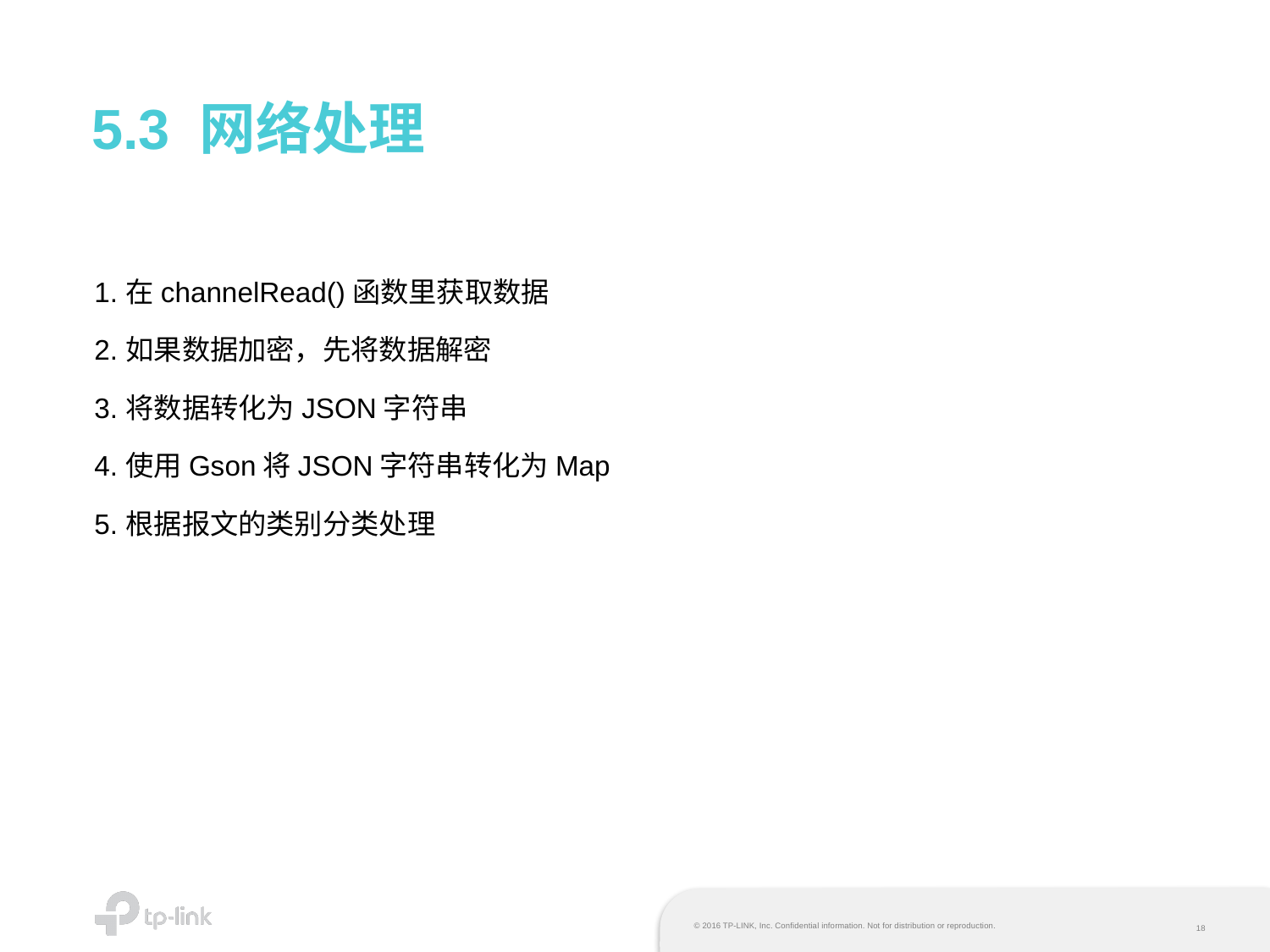

5.3 网络处理
在channelRead()函数里获取数据
如果数据加密，先将数据解密
将数据转化为JSON字符串
使用Gson将JSON字符串转化为Map
根据报文的类别分类处理